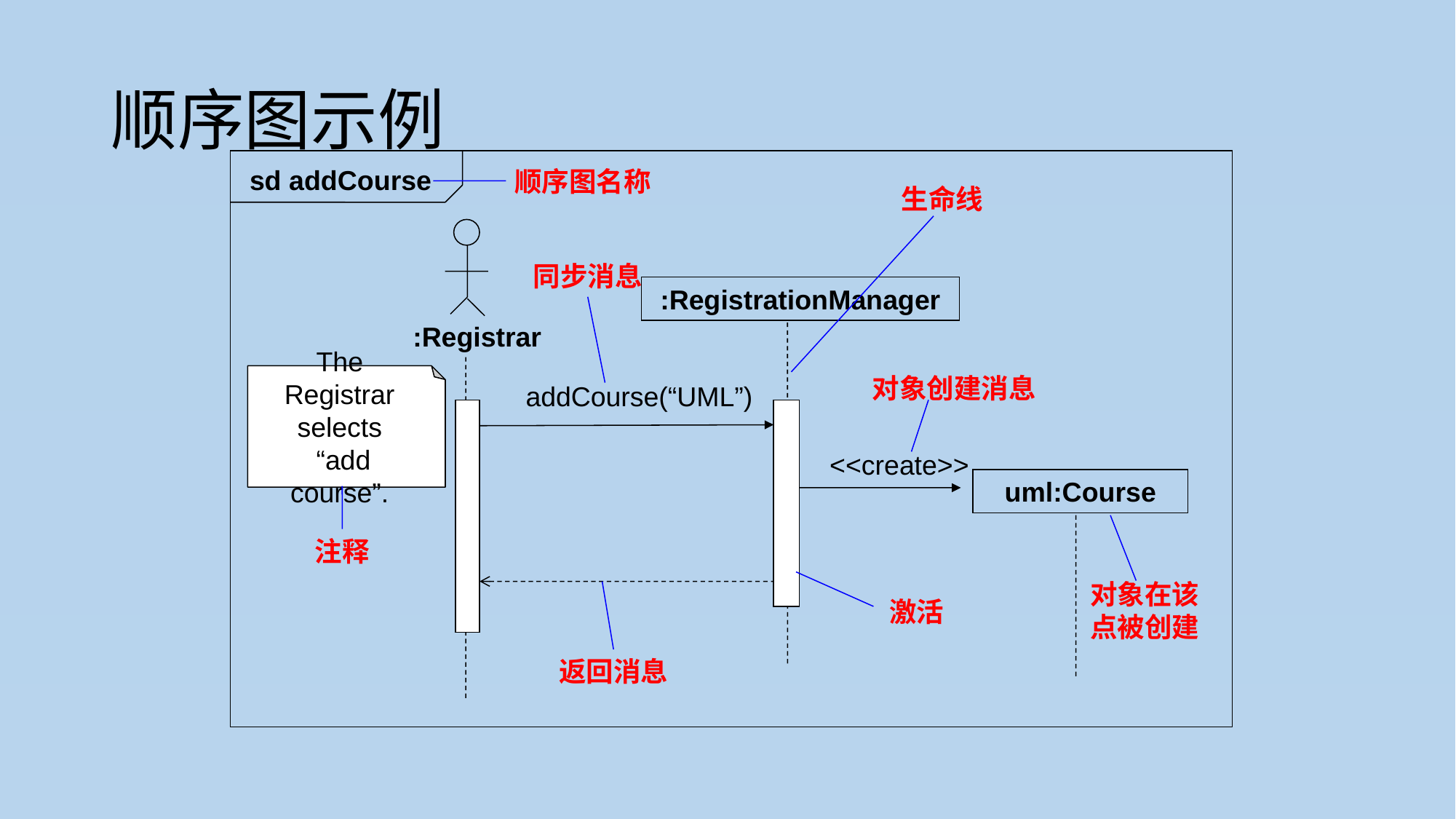

# 顺序图示例

sd addCourse
顺序图名称
生命线

同步消息
:RegistrationManager

:Registrar

The Registrar selects
 “add course”.

对象创建消息
addCourse(“UML”)

<<create>>
uml:Course

注释

对象在该点被创建

激活
返回消息